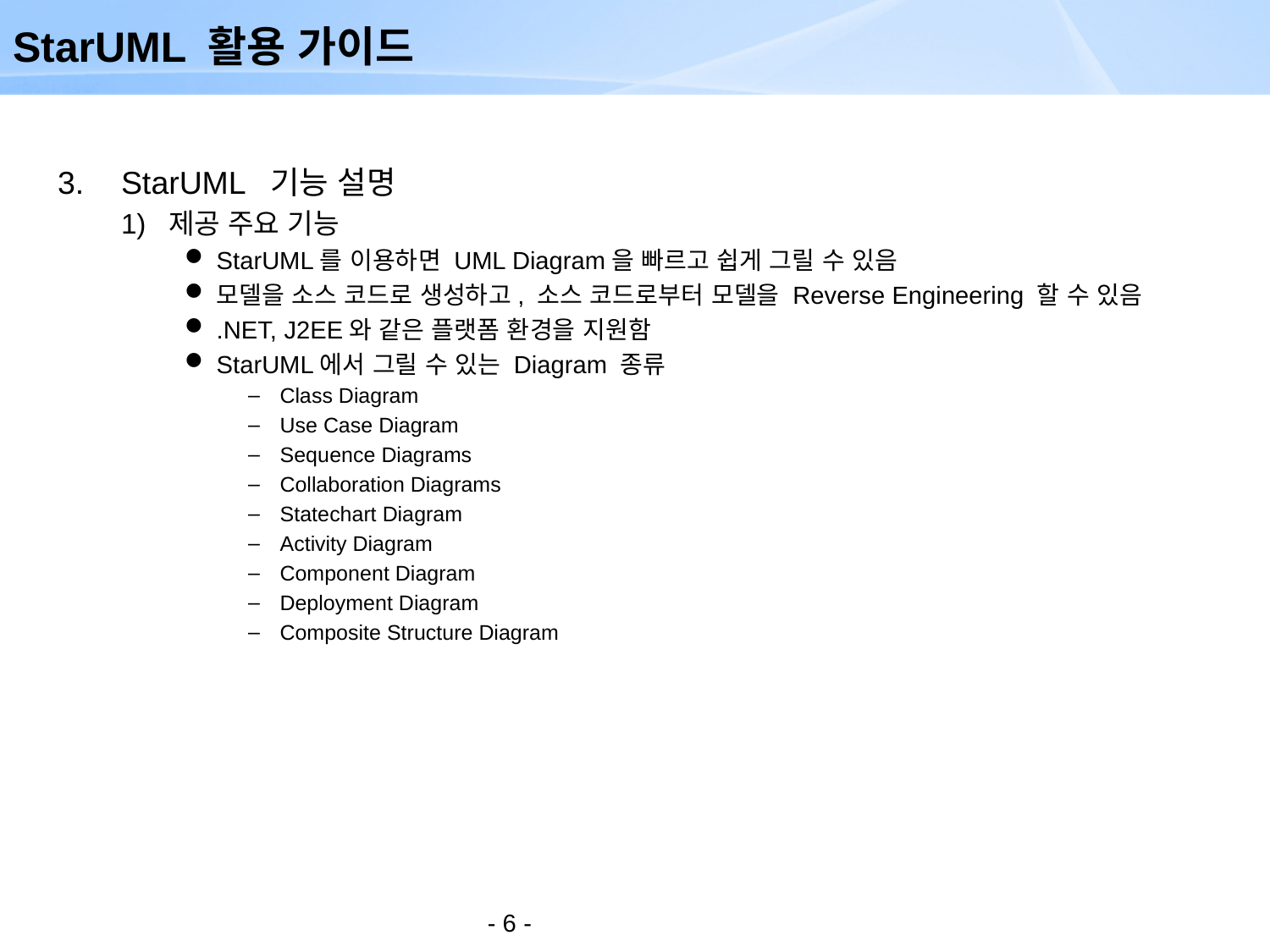

# StarUML 활용 가이드
3.	StarUML  기능 설명
제공 주요 기능
StarUML를 이용하면 UML Diagram을 빠르고 쉽게 그릴 수 있음
모델을 소스 코드로 생성하고, 소스 코드로부터 모델을 Reverse Engineering 할 수 있음
.NET, J2EE와 같은 플랫폼 환경을 지원함
StarUML에서 그릴 수 있는 Diagram 종류
Class Diagram
Use Case Diagram
Sequence Diagrams
Collaboration Diagrams
Statechart Diagram
Activity Diagram
Component Diagram
Deployment Diagram
Composite Structure Diagram
- 6 -